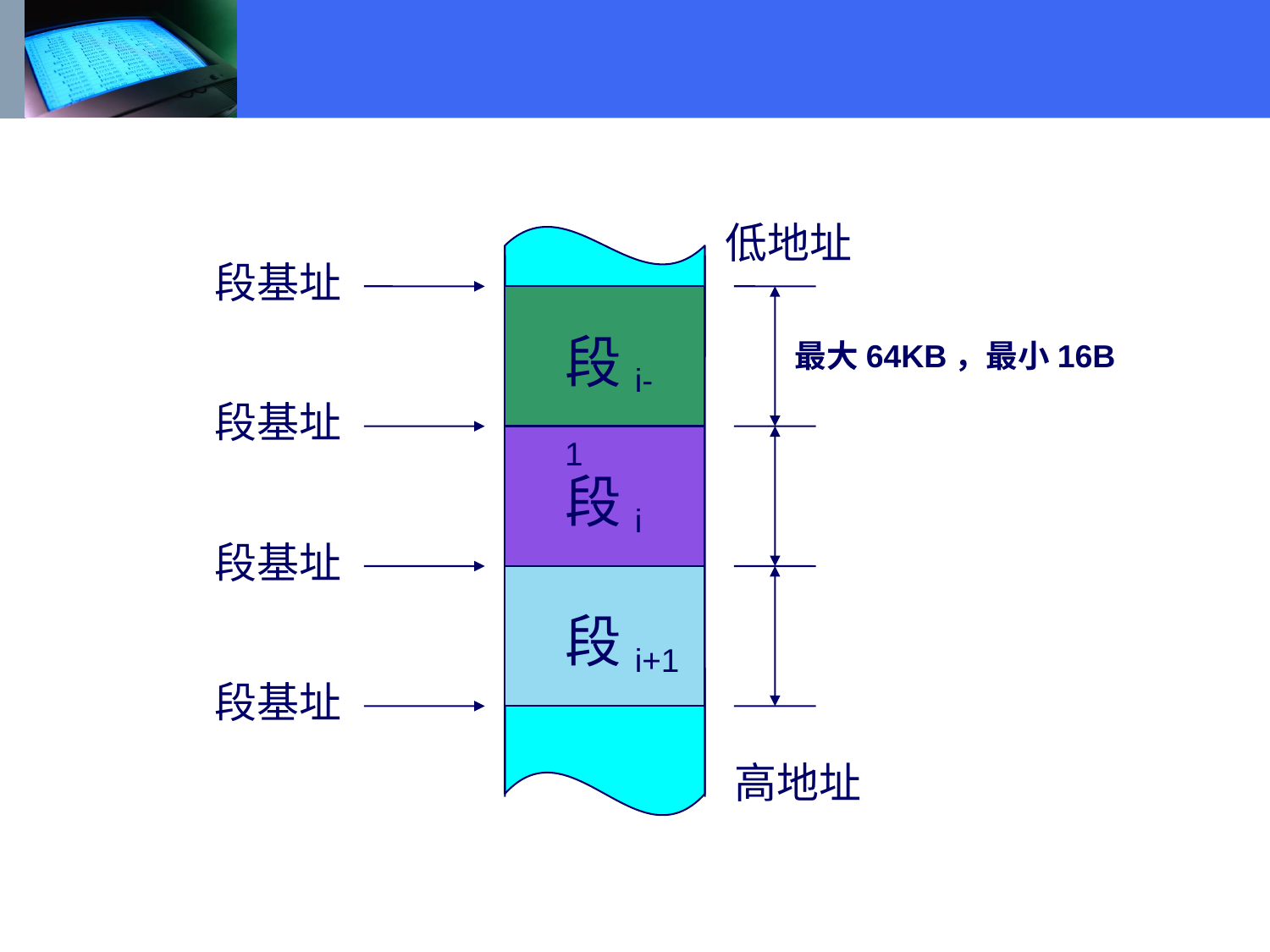

低地址

段i-1

段i

段i+1
段基址

最大64KB，最小16B
段基址

段基址

段基址

高地址